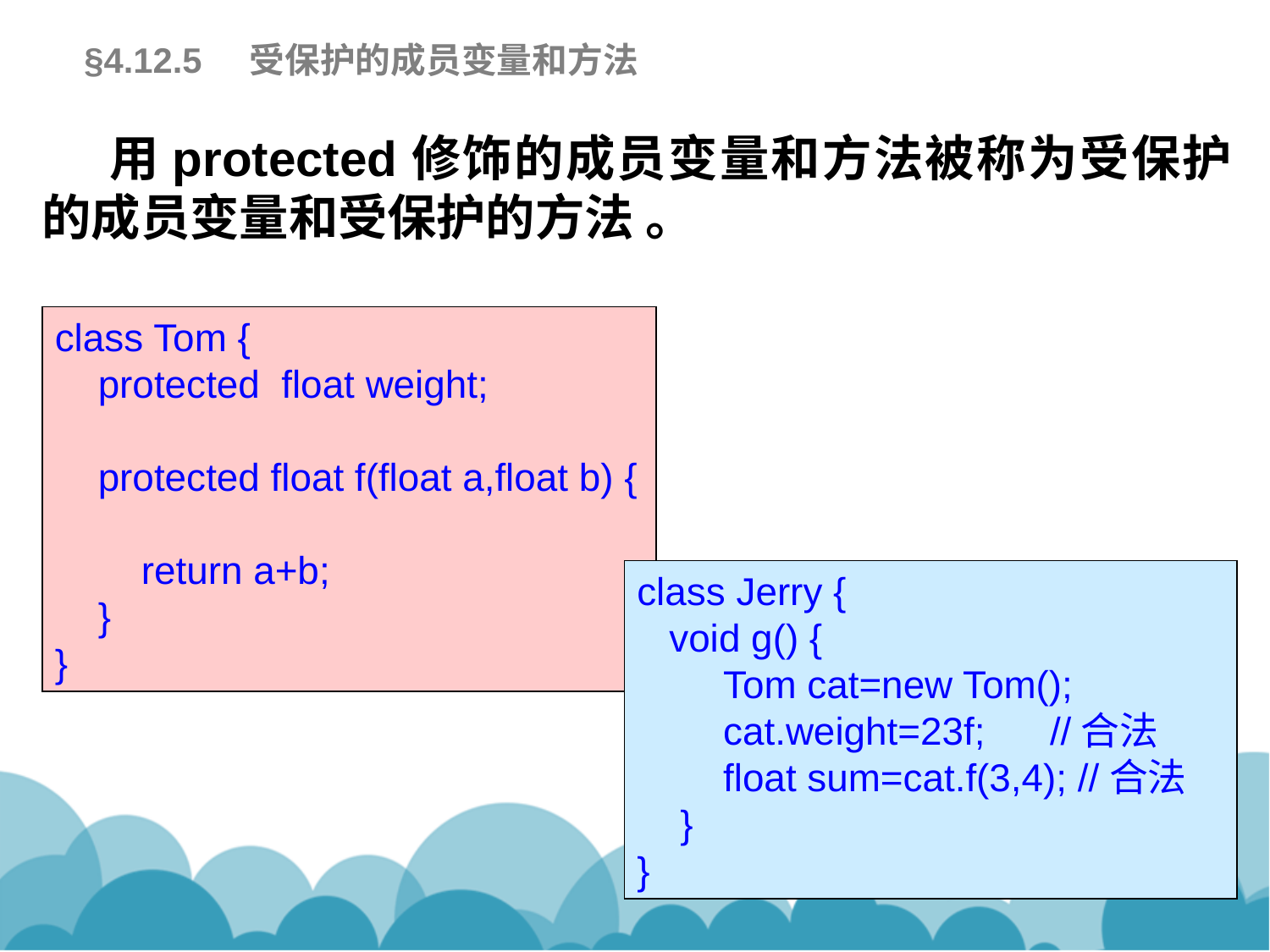

§4.12.5    受保护的成员变量和方法
    用protected修饰的成员变量和方法被称为受保护的成员变量和受保护的方法 。
class Tom {
    protected  float weight;
    protected float f(float a,float b) {
        return a+b;
    }
}
class Jerry {
   void g() {
        Tom cat=new Tom();
        cat.weight=23f;      //合法
        float sum=cat.f(3,4); //合法
    }
}

123